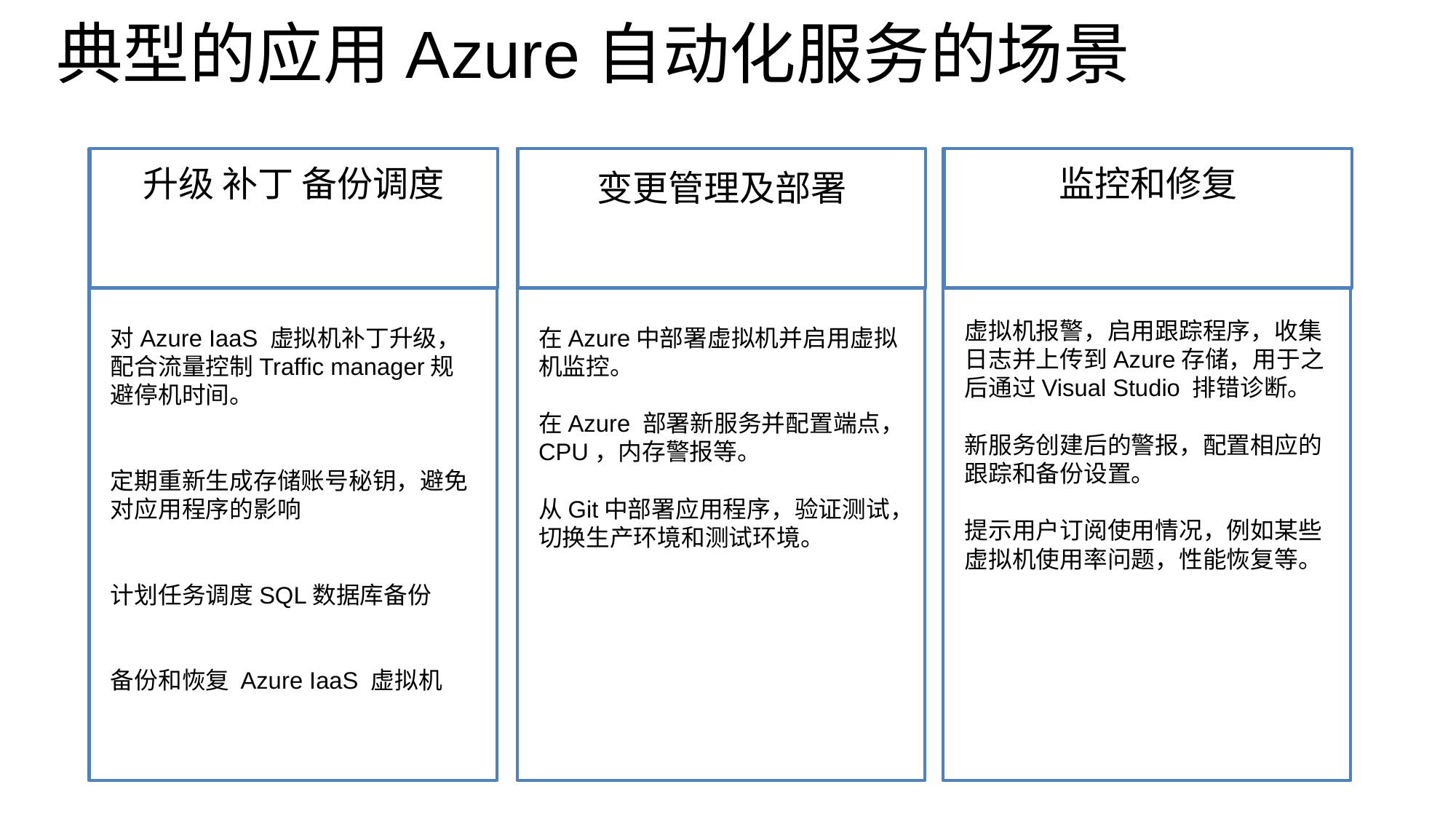

# 典型的应用Azure自动化服务的场景

对Azure IaaS 虚拟机补丁升级，配合流量控制Traffic manager规避停机时间。

定期重新生成存储账号秘钥，避免对应用程序的影响

计划任务调度SQL数据库备份

备份和恢复 Azure IaaS 虚拟机

升级 补丁 备份调度

虚拟机报警，启用跟踪程序，收集日志并上传到Azure存储，用于之后通过Visual Studio 排错诊断。

新服务创建后的警报，配置相应的跟踪和备份设置。

提示用户订阅使用情况，例如某些虚拟机使用率问题，性能恢复等。
监控和修复

在Azure中部署虚拟机并启用虚拟机监控。

在Azure 部署新服务并配置端点，CPU，内存警报等。

从Git中部署应用程序，验证测试，切换生产环境和测试环境。

变更管理及部署